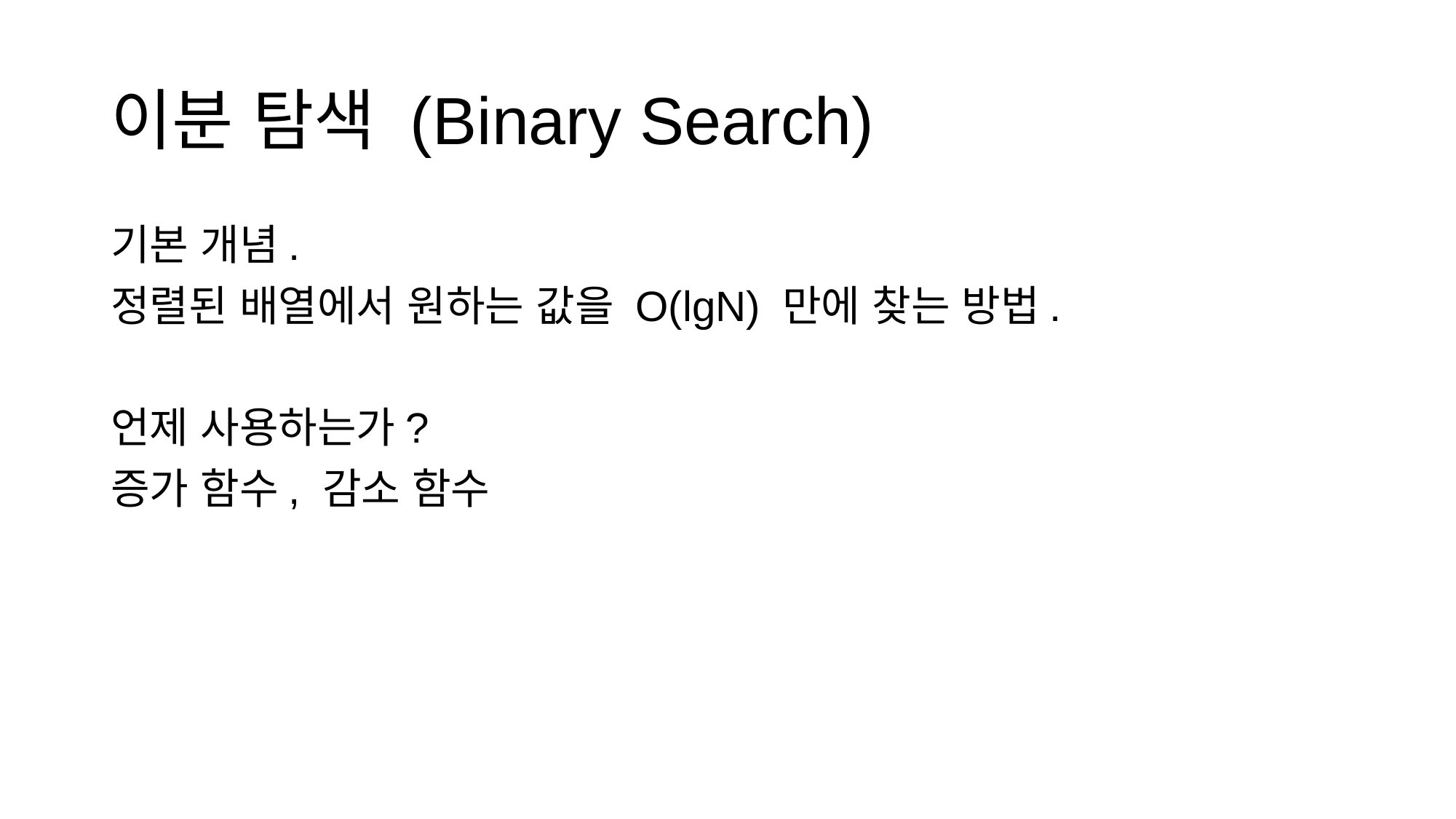

# 이분 탐색 (Binary Search)
기본 개념.
정렬된 배열에서 원하는 값을 O(lgN) 만에 찾는 방법.

언제 사용하는가?
증가 함수, 감소 함수